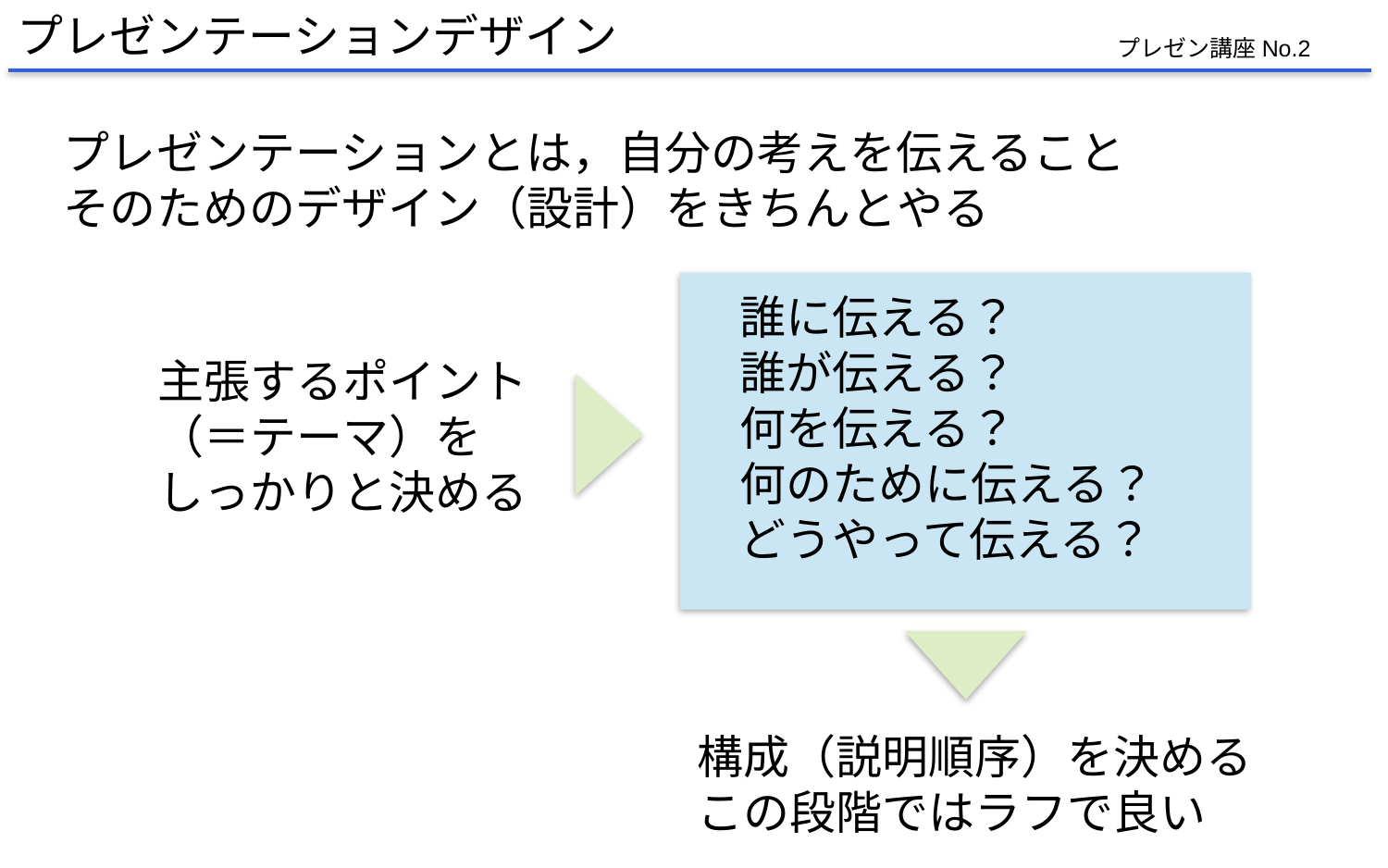

プレゼンテーションデザイン
プレゼン講座No.2
プレゼンテーションとは，自分の考えを伝えること
そのためのデザイン（設計）をきちんとやる

誰に伝える？
誰が伝える？
何を伝える？
何のために伝える？
どうやって伝える？
主張するポイント
（＝テーマ）を
しっかりと決める

構成（説明順序）を決める
この段階ではラフで良い